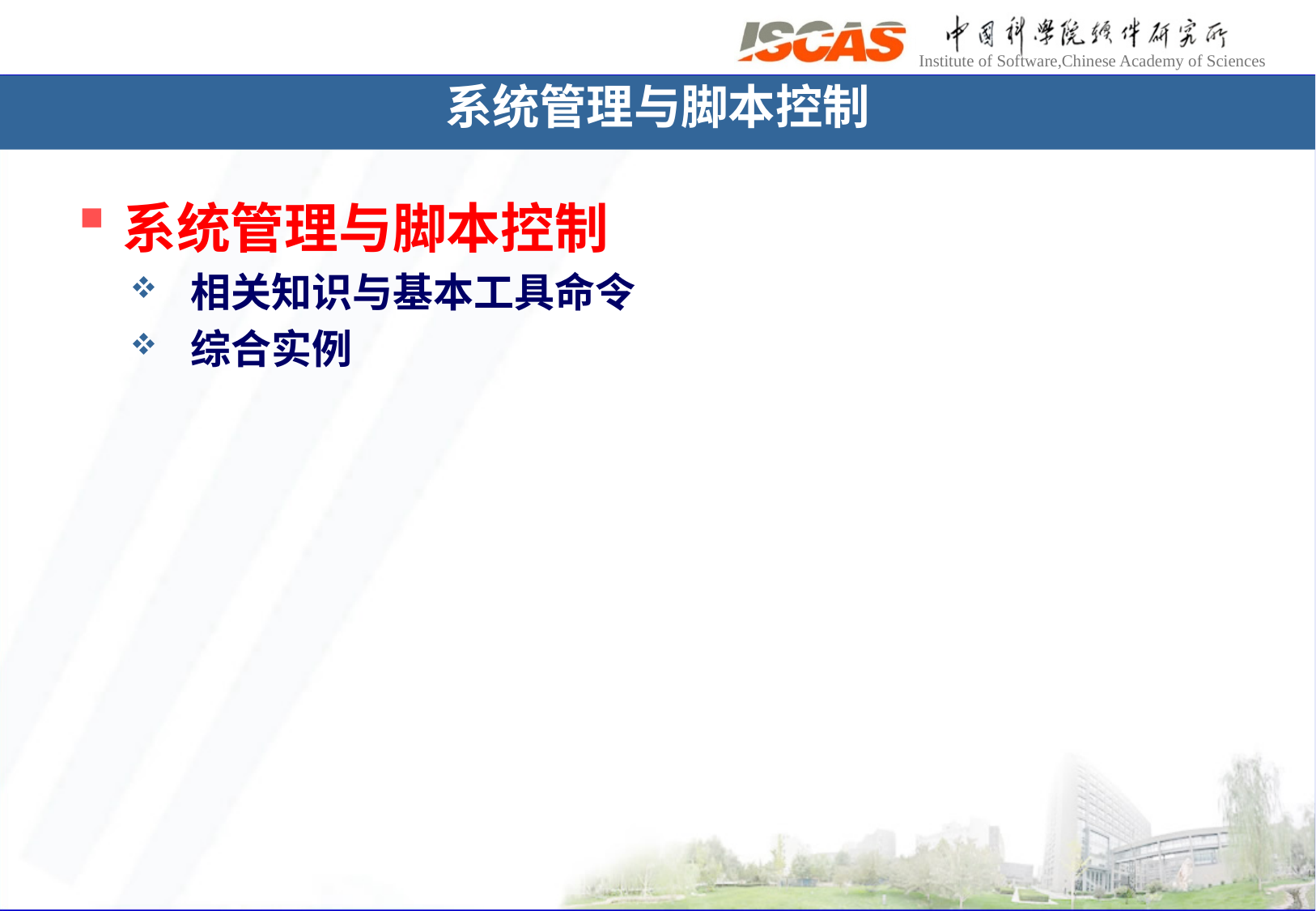

# 系统管理与脚本控制
系统管理与脚本控制
相关知识与基本工具命令
综合实例